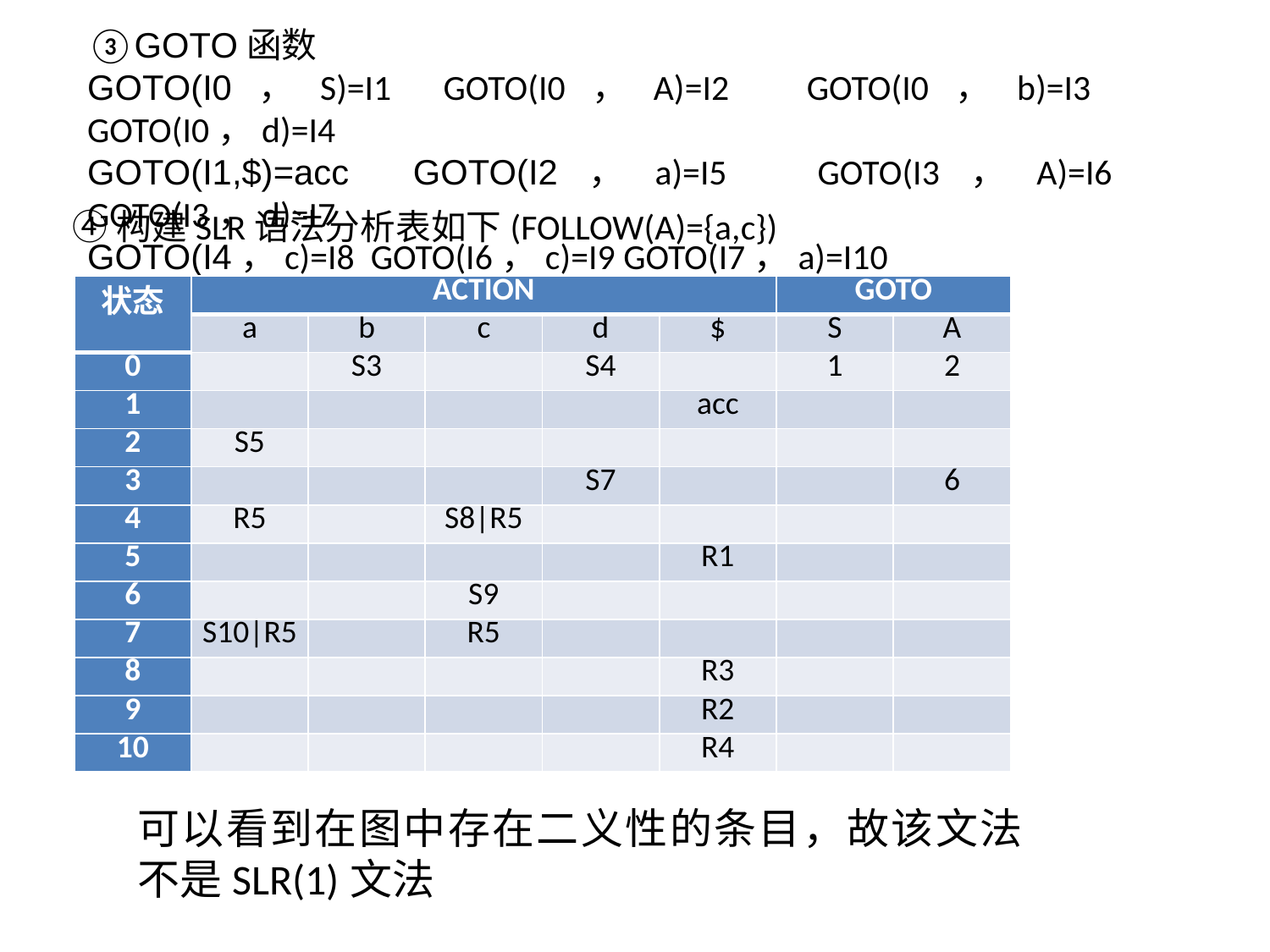

③GOTO函数
GOTO(I0，S)=I1  GOTO(I0，A)=I2   GOTO(I0，b)=I3   GOTO(I0，d)=I4
GOTO(I1,$)=acc  GOTO(I2，a)=I5   GOTO(I3，A)=I6  GOTO(I3，d)=I7
GOTO(I4，c)=I8  GOTO(I6，c)=I9 GOTO(I7，a)=I10
④构建SLR语法分析表如下(FOLLOW(A)={a,c})
| 状态 | ACTION |  |  |  |  | GOTO |  |
| --- | --- | --- | --- | --- | --- | --- | --- |
|  | a | b | c | d | $ | S | A |
| 0 |  | S3 |  | S4 |  | 1 | 2 |
| 1 |  |  |  |  | acc |  |  |
| 2 | S5 |  |  |  |  |  |  |
| 3 |  |  |  | S7 |  |  | 6 |
| 4 | R5 |  | S8|R5 |  |  |  |  |
| 5 |  |  |  |  | R1 |  |  |
| 6 |  |  | S9 |  |  |  |  |
| 7 | S10|R5 |  | R5 |  |  |  |  |
| 8 |  |  |  |  | R3 |  |  |
| 9 |  |  |  |  | R2 |  |  |
| 10 |  |  |  |  | R4 |  |  |
可以看到在图中存在二义性的条目，故该文法不是SLR(1)文法